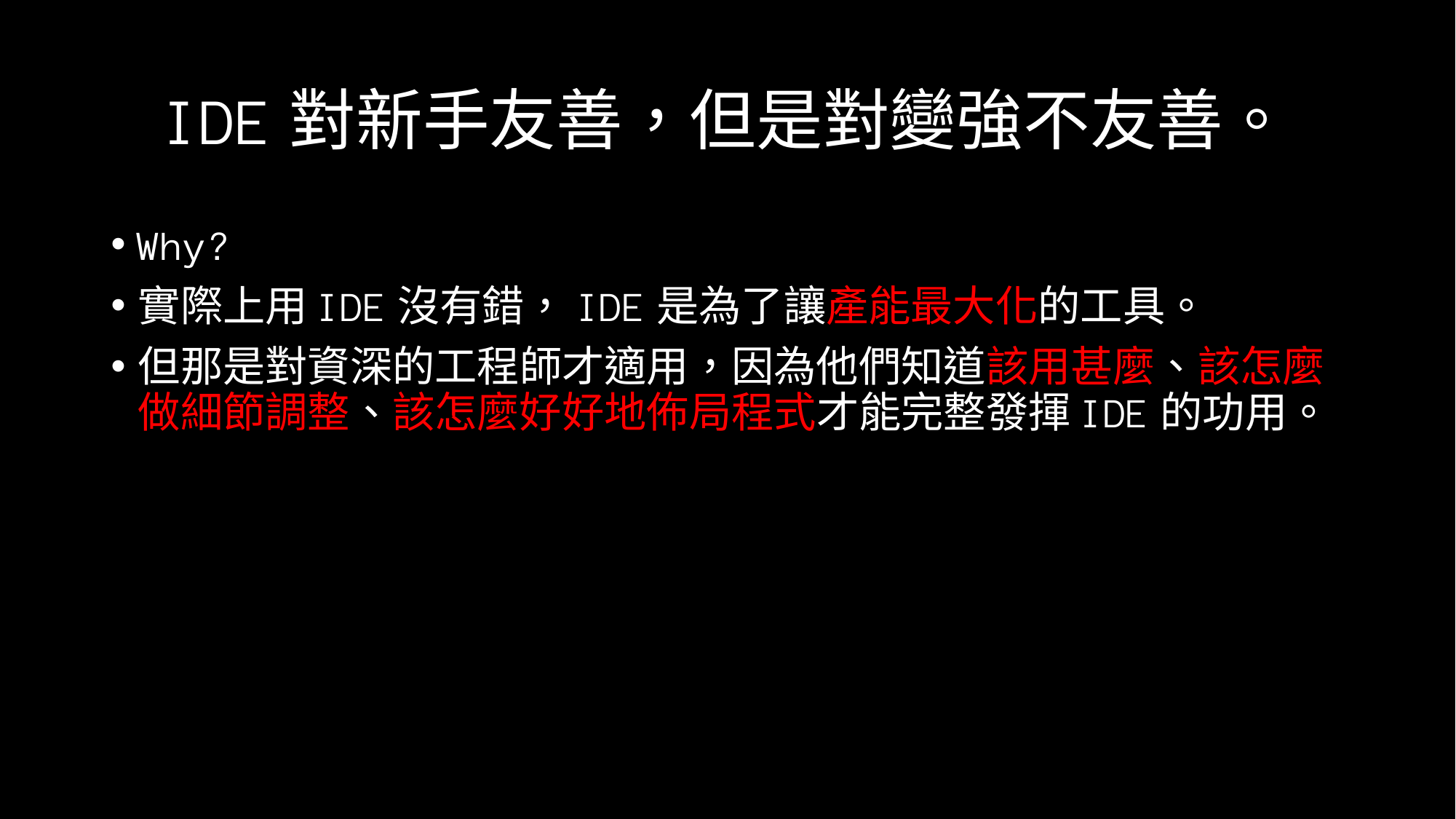

# IDE對新手友善，但是對變強不友善。
Why?
實際上用IDE沒有錯，IDE是為了讓產能最大化的工具。
但那是對資深的工程師才適用，因為他們知道該用甚麼、該怎麼做細節調整、該怎麼好好地佈局程式才能完整發揮IDE的功用。